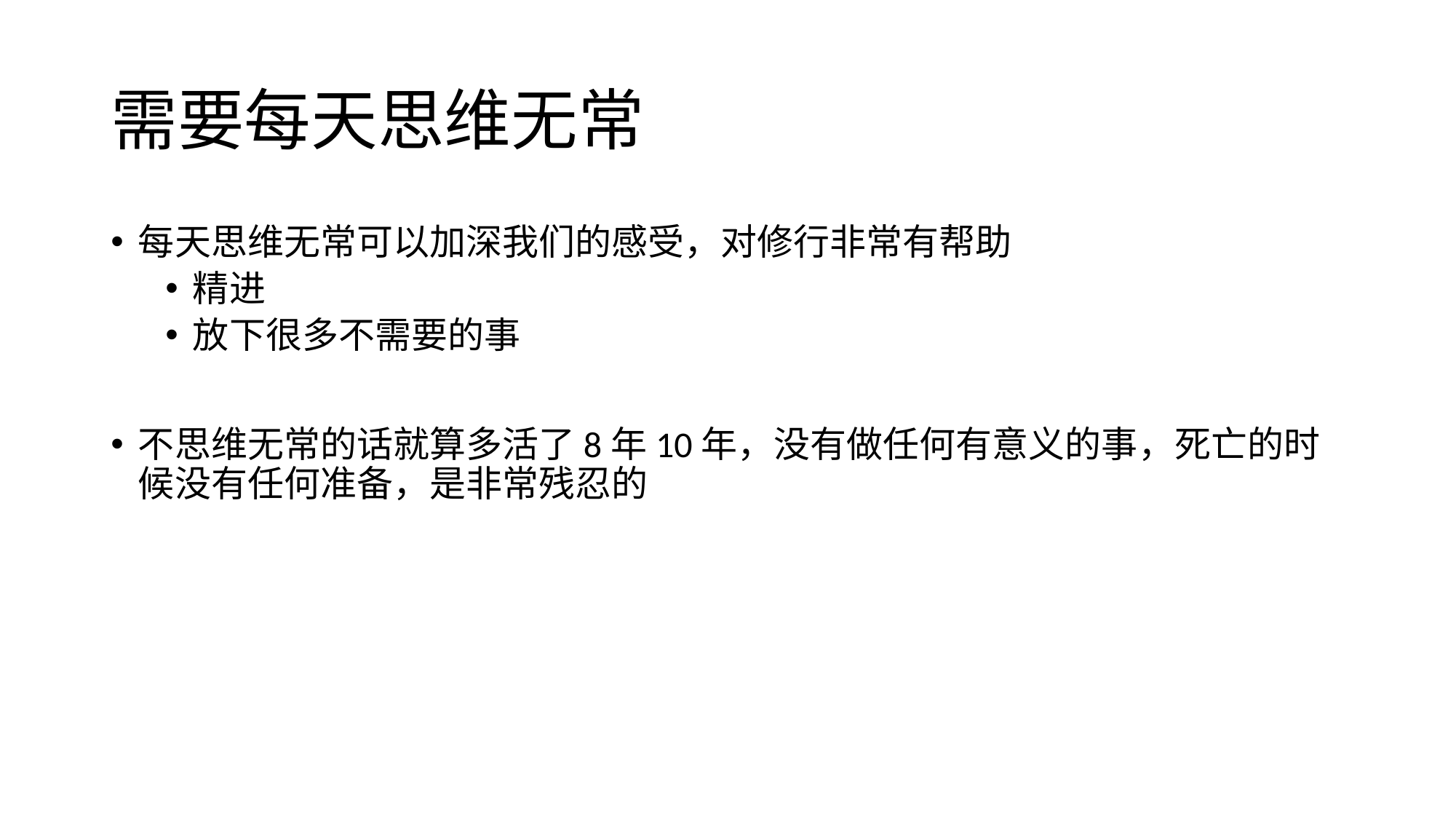

# 需要每天思维无常
每天思维无常可以加深我们的感受，对修行非常有帮助
精进
放下很多不需要的事

不思维无常的话就算多活了8年10年，没有做任何有意义的事，死亡的时候没有任何准备，是非常残忍的